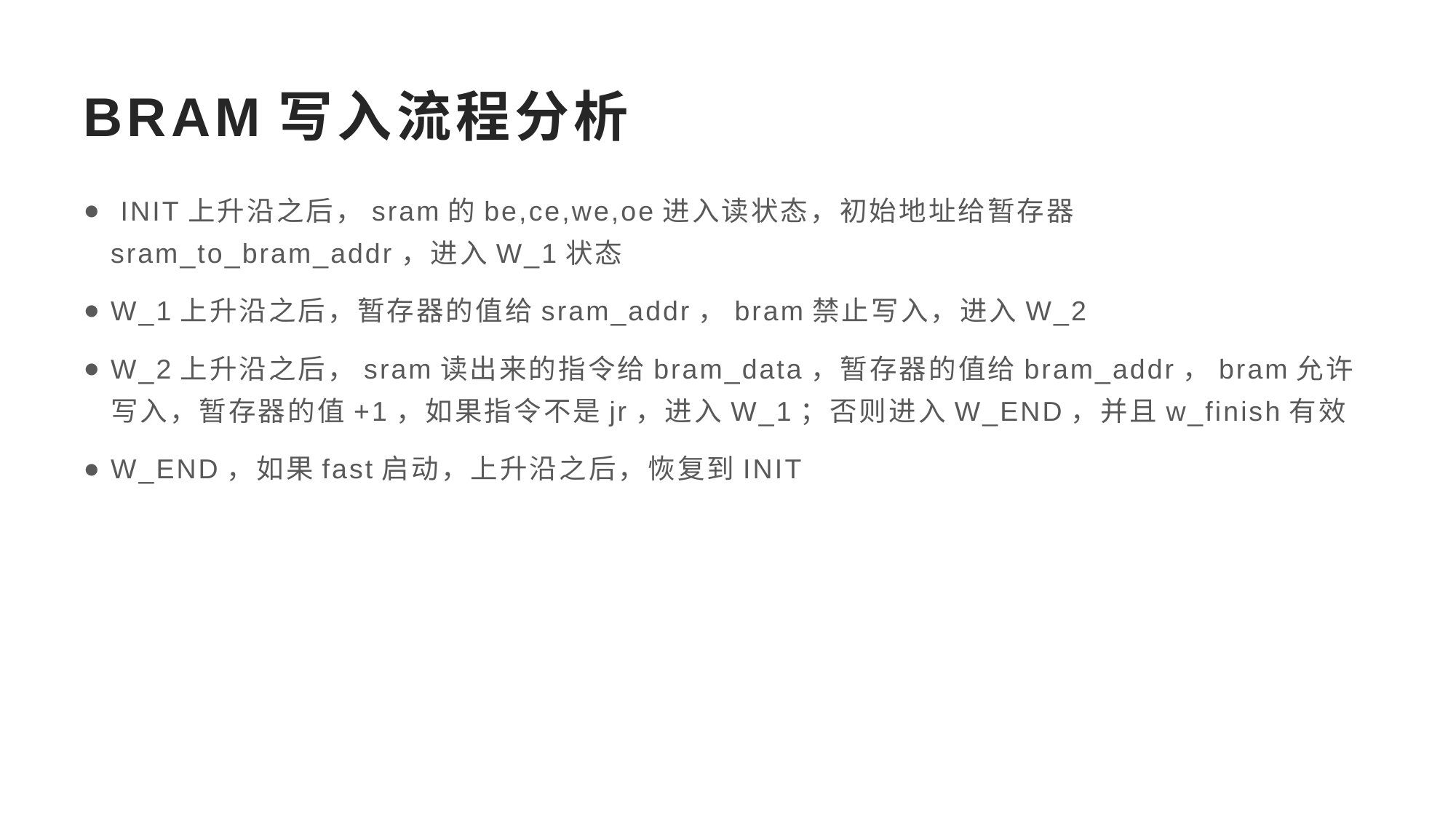

# BRAM写入流程分析
 INIT上升沿之后，sram的be,ce,we,oe进入读状态，初始地址给暂存器sram_to_bram_addr，进入W_1状态
W_1上升沿之后，暂存器的值给sram_addr，bram禁止写入，进入W_2
W_2上升沿之后，sram读出来的指令给bram_data，暂存器的值给bram_addr，bram允许写入，暂存器的值+1，如果指令不是jr，进入W_1；否则进入W_END，并且w_finish有效
W_END，如果fast启动，上升沿之后，恢复到INIT